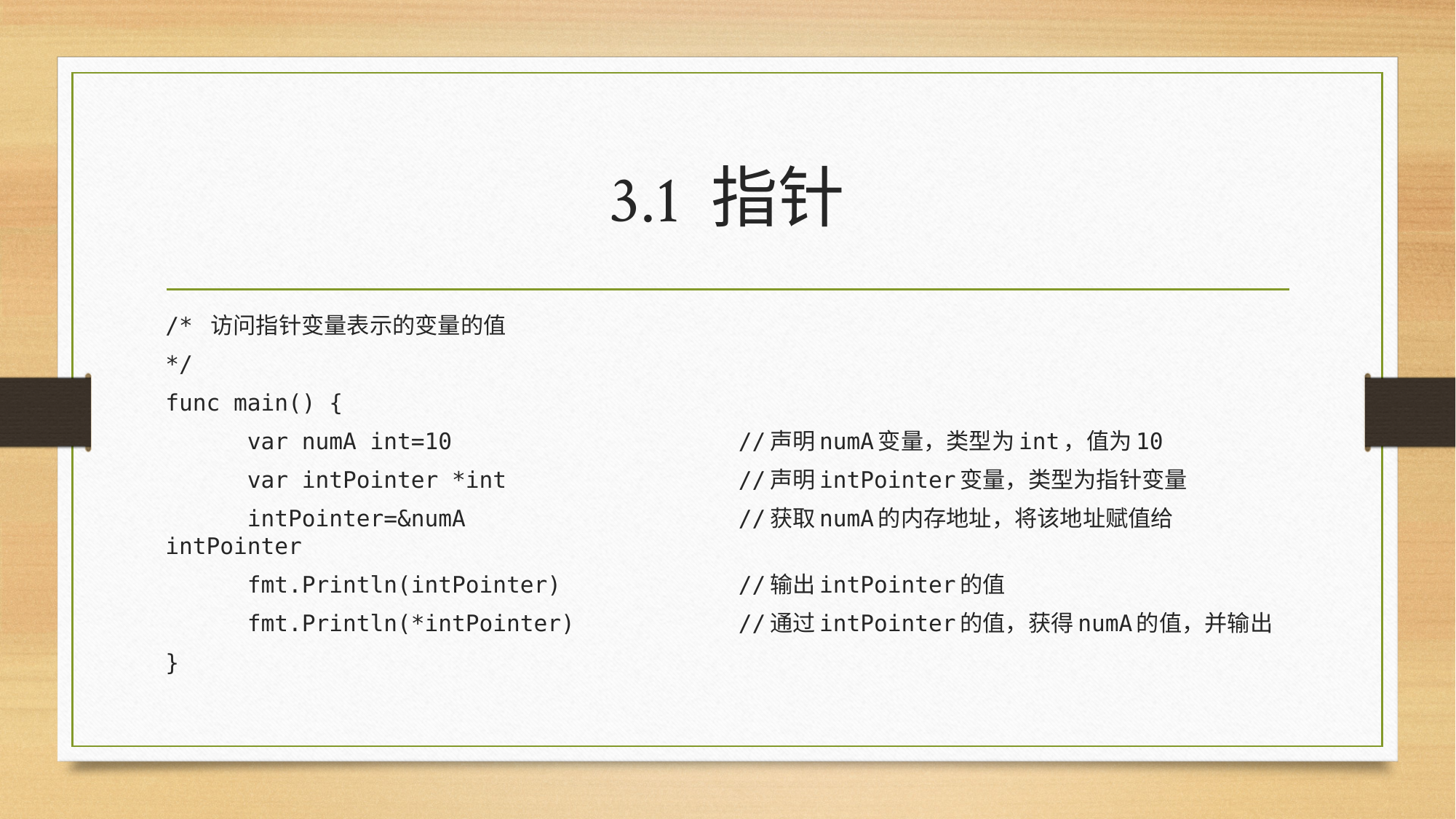

# 3.1 指针
/* 访问指针变量表示的变量的值
*/
func main() {
	var numA int=10                 	//声明numA变量，类型为int，值为10
	var intPointer *int             	//声明intPointer变量，类型为指针变量
	intPointer=&numA               	//获取numA的内存地址，将该地址赋值给intPointer
	fmt.Println(intPointer)        	//输出intPointer的值
	fmt.Println(*intPointer)       	//通过intPointer的值，获得numA的值，并输出
}